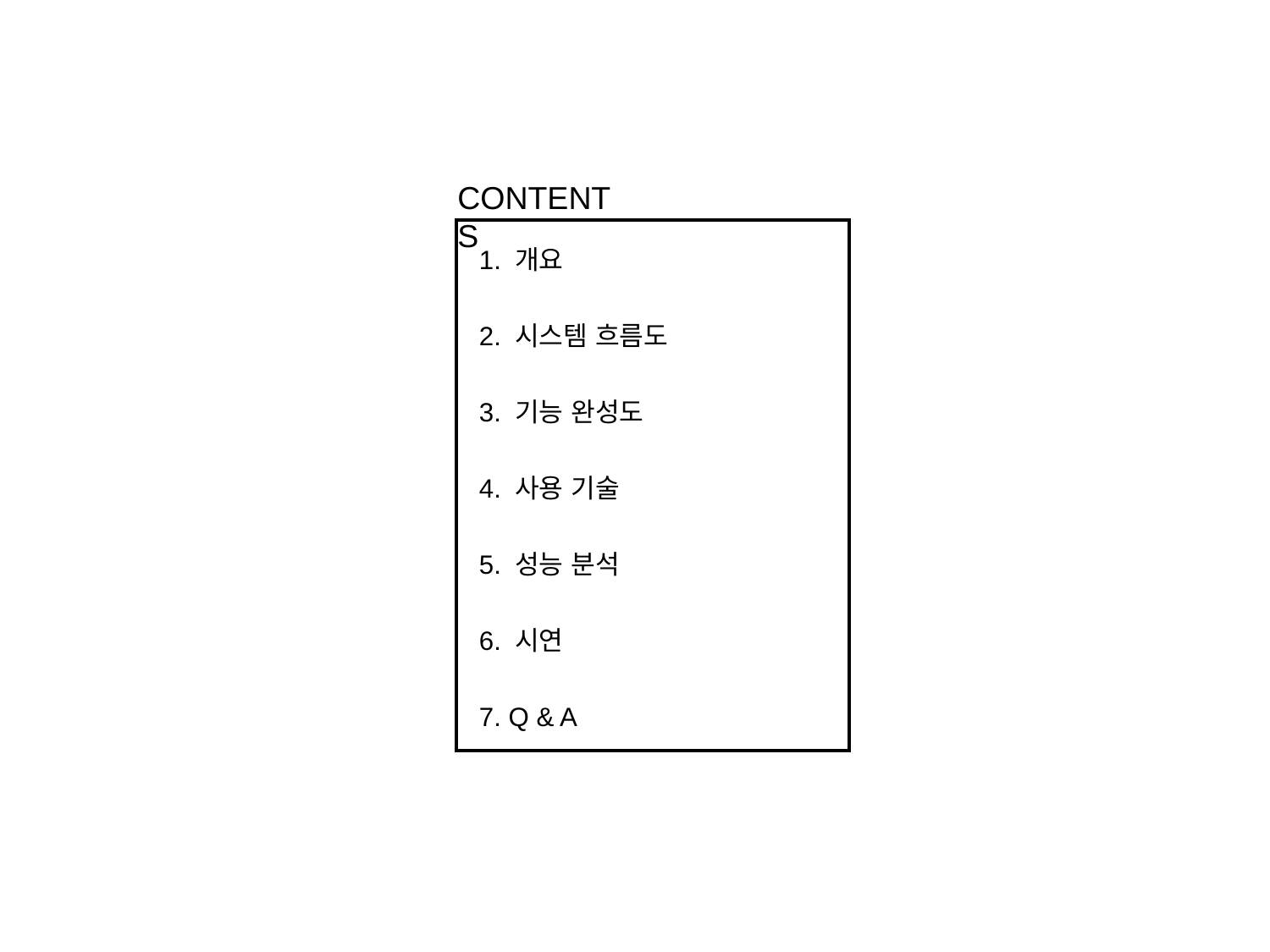

CONTENTS

1. 개요
2. 시스템 흐름도
3. 기능 완성도
4. 사용 기술
5. 성능 분석
6. 시연
7. Q & A